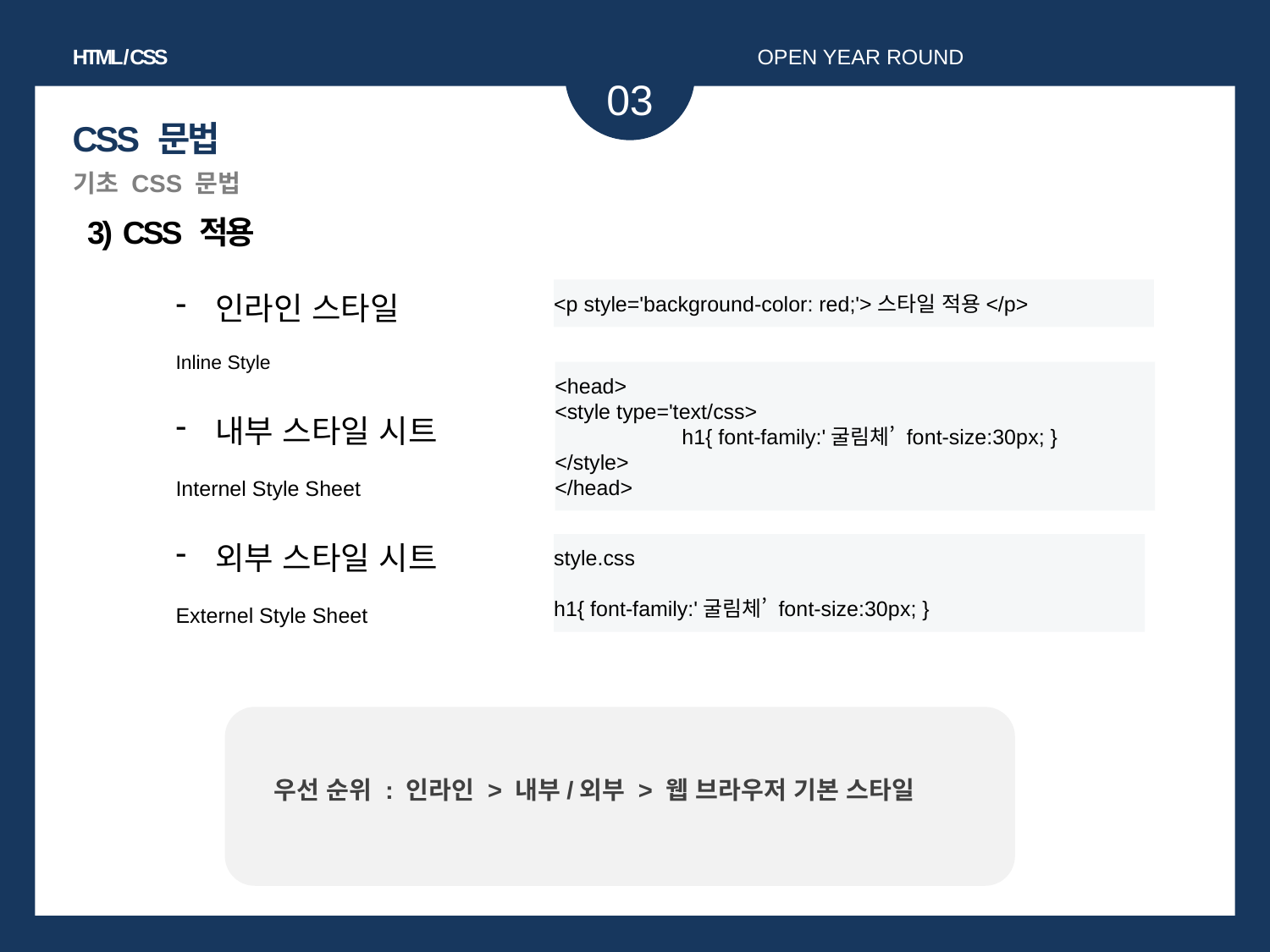

HTML / CSS
OPEN YEAR ROUND
03

CSS 문법

기초 CSS 문법
3)  CSS 적용
인라인 스타일
Inline Style
내부 스타일 시트
Internel Style Sheet
외부 스타일 시트
Externel Style Sheet

<p style='background-color: red;'>스타일 적용</p>
<head>
<style type='text/css>
	h1{ font-family:'굴림체’ font-size:30px; }
</style>
</head>
style.css

h1{ font-family:'굴림체’ font-size:30px; }

우선 순위 : 인라인 > 내부/외부 > 웹 브라우저 기본 스타일